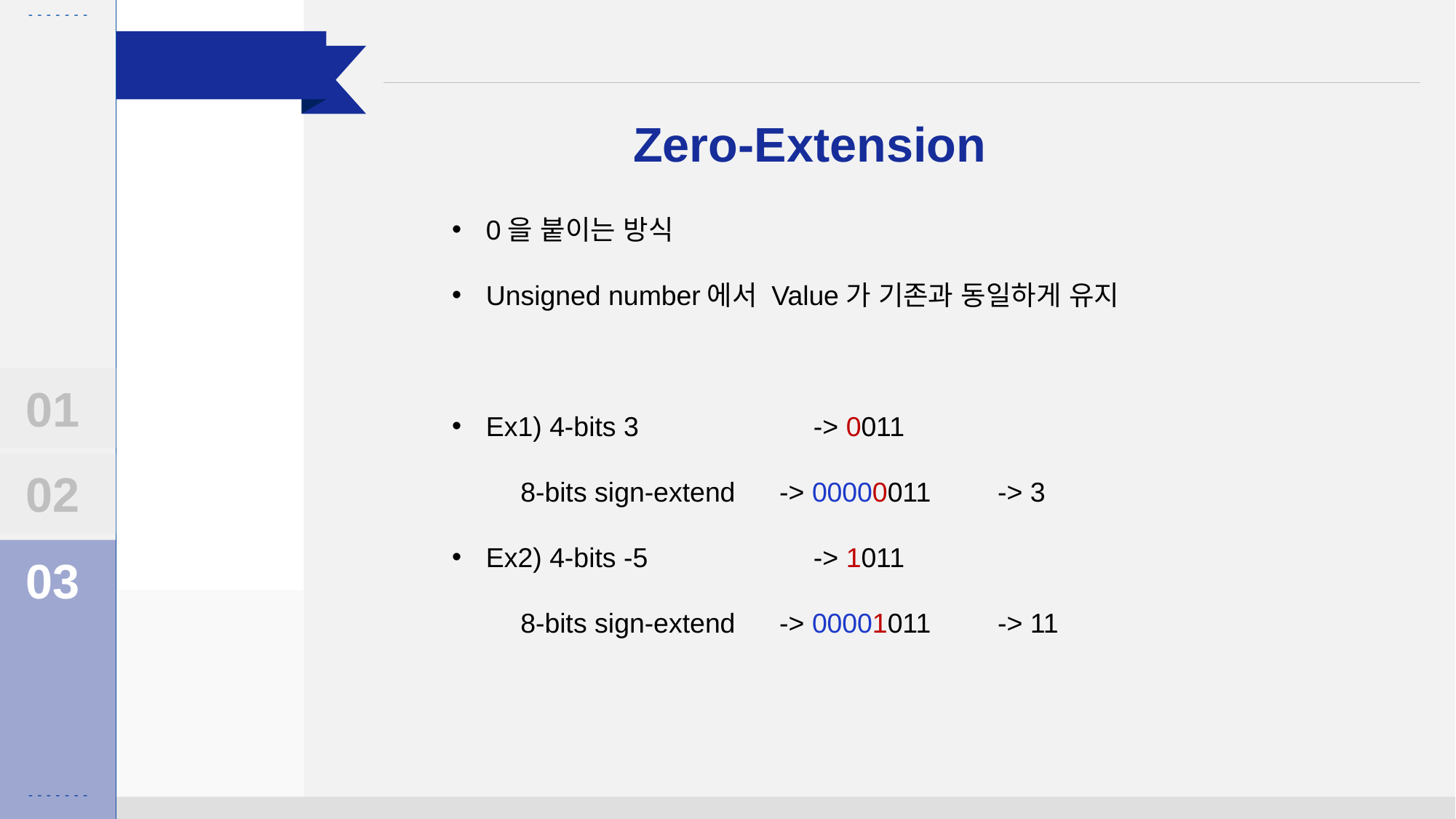

Zero-Extension
0을 붙이는 방식
Unsigned number에서 Value가 기존과 동일하게 유지

Ex1) 4-bits 3 		-> 0011
         8-bits sign-extend 	-> 00000011	-> 3
Ex2) 4-bits -5 		-> 1011
         8-bits sign-extend 	-> 00001011	-> 11